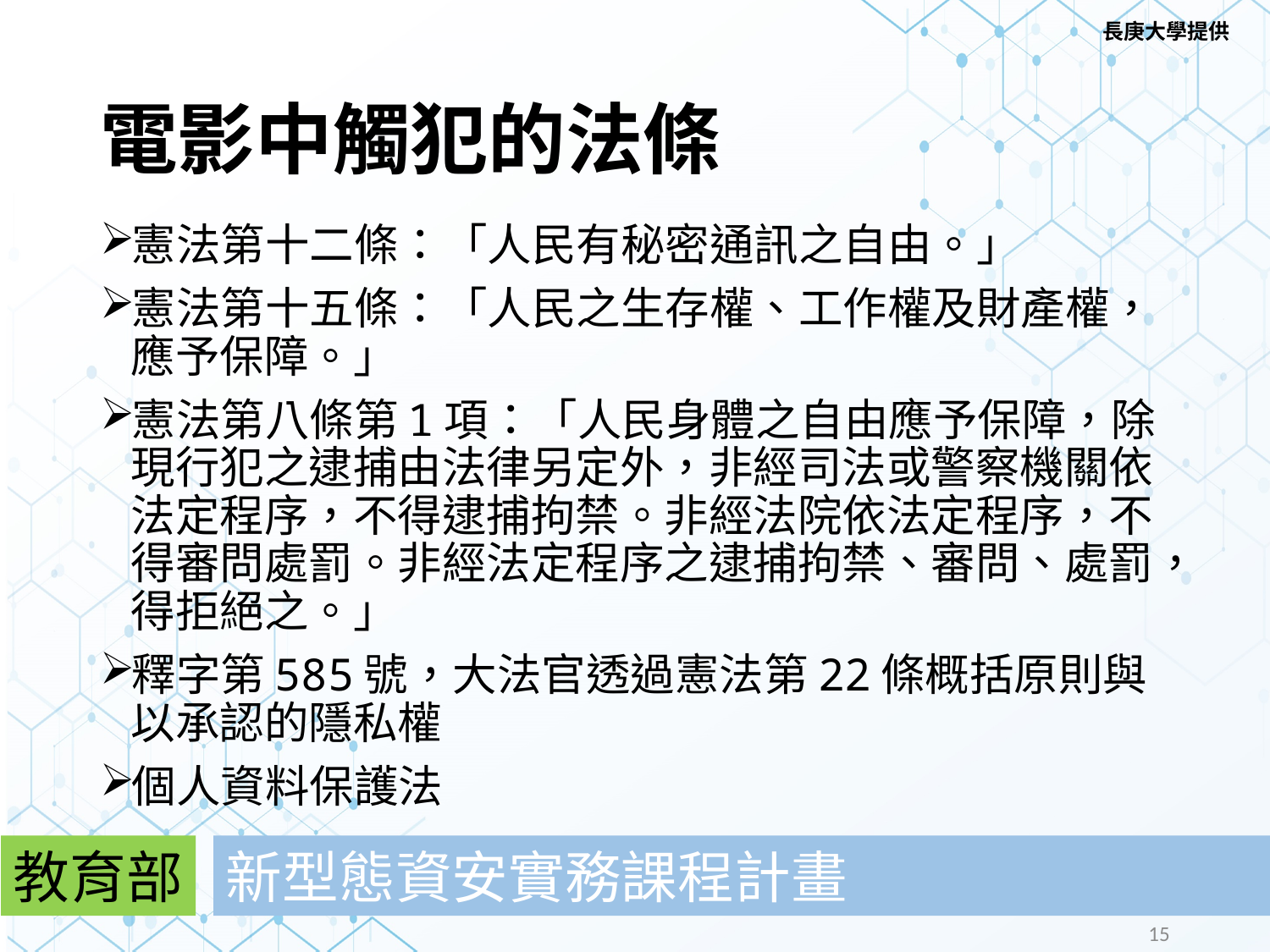

長庚大學提供
# 電影中觸犯的法條
憲法第十二條：「人民有秘密通訊之自由。」​
憲法第十五條：「人民之生存權、工作權及財產權，應予保障。」​
憲法第八條第1項：「人民身體之自由應予保障，除現行犯之逮捕由法律另定外，非經司法或警察機關依法定程序，不得逮捕拘禁。非經法院依法定程序，不得審問處罰。非經法定程序之逮捕拘禁、審問、處罰，得拒絕之。」​
釋字第585號，大法官透過憲法第22條概括原則與以承認的隱私權​
個人資料保護法
教育部
新型態資安實務課程計畫
15